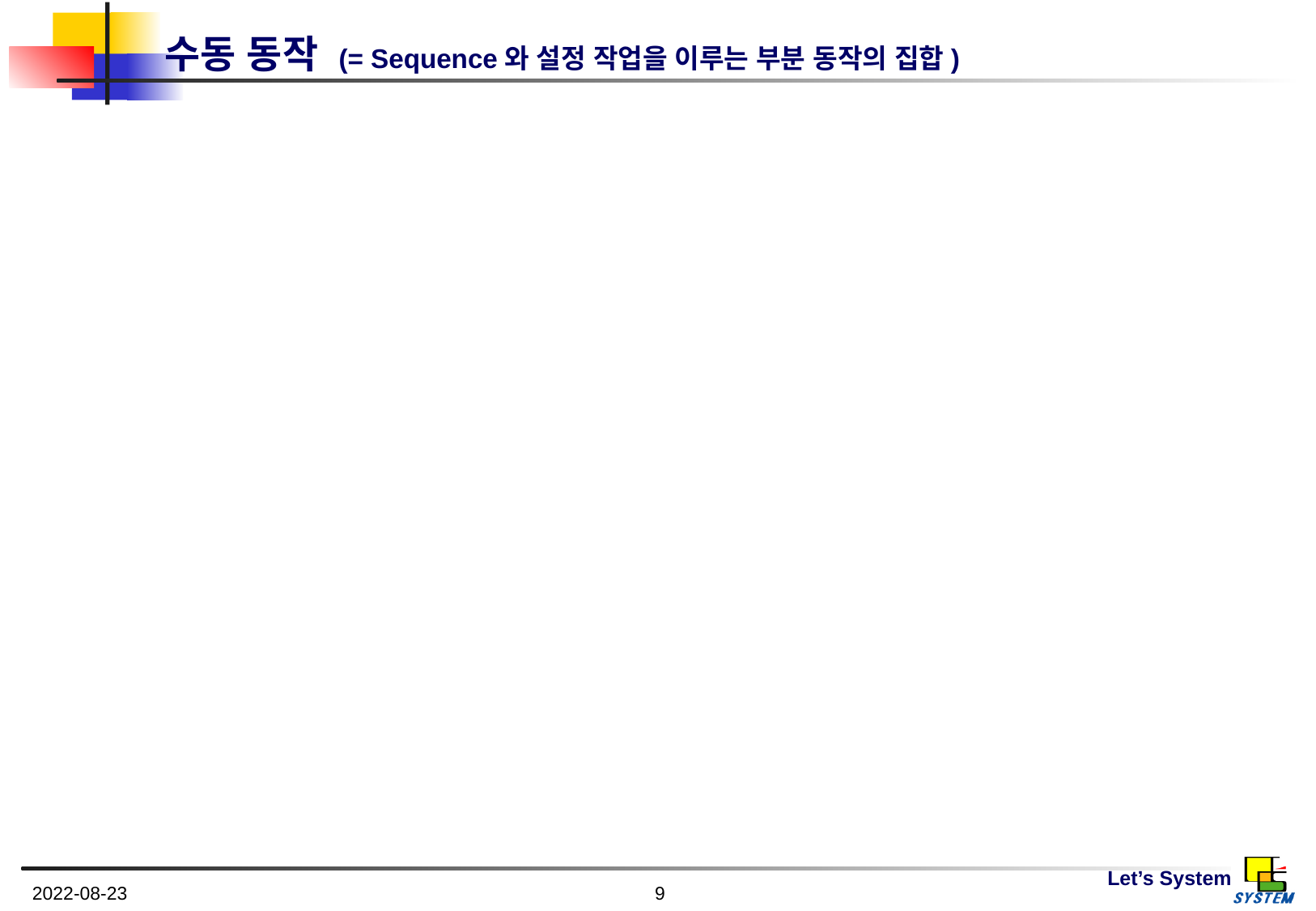

# 수동 동작 (= Sequence와 설정 작업을 이루는 부분 동작의 집합)
2022-08-23
9